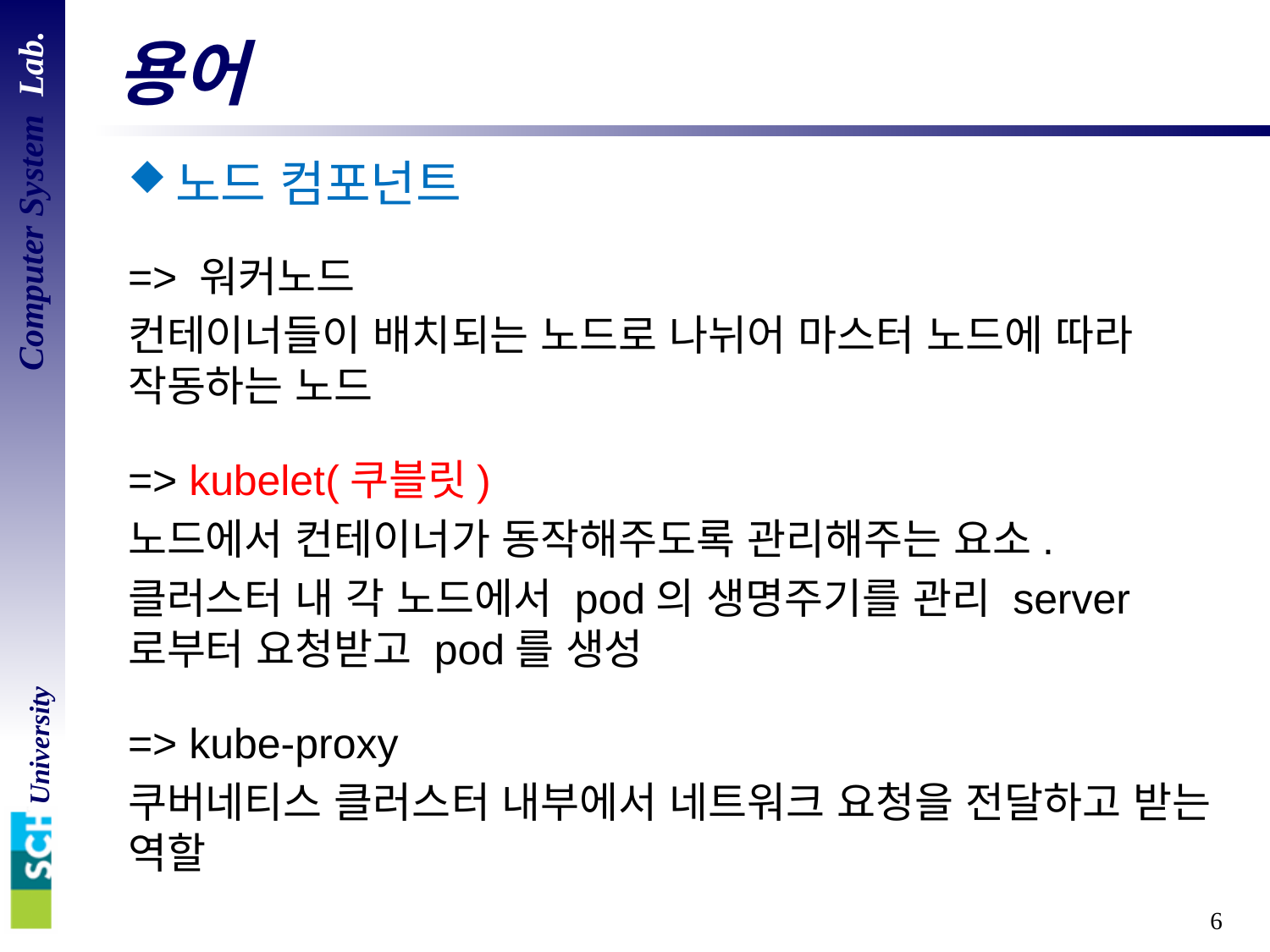

# 용어
노드 컴포넌트

=> 워커노드
컨테이너들이 배치되는 노드로 나뉘어 마스터 노드에 따라 작동하는 노드

=> kubelet(쿠블릿)
노드에서 컨테이너가 동작해주도록 관리해주는 요소.
클러스터 내 각 노드에서 pod의 생명주기를 관리 server로부터 요청받고 pod를 생성

=> kube-proxy
쿠버네티스 클러스터 내부에서 네트워크 요청을 전달하고 받는 역할